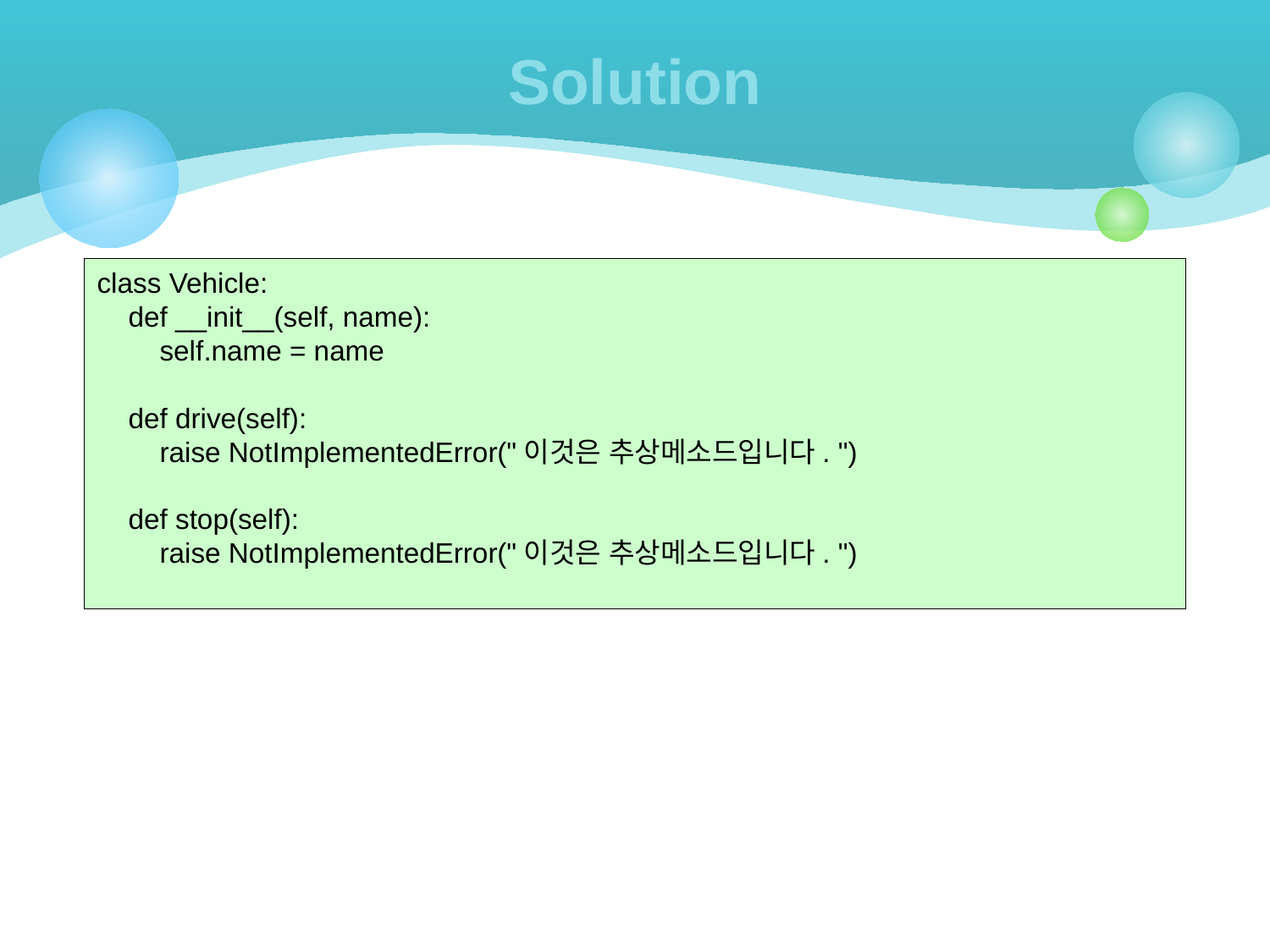

# Solution
class Vehicle:
    def __init__(self, name):
        self.name = name

    def drive(self):
        raise NotImplementedError("이것은 추상메소드입니다. ")

    def stop(self):
        raise NotImplementedError("이것은 추상메소드입니다. ")